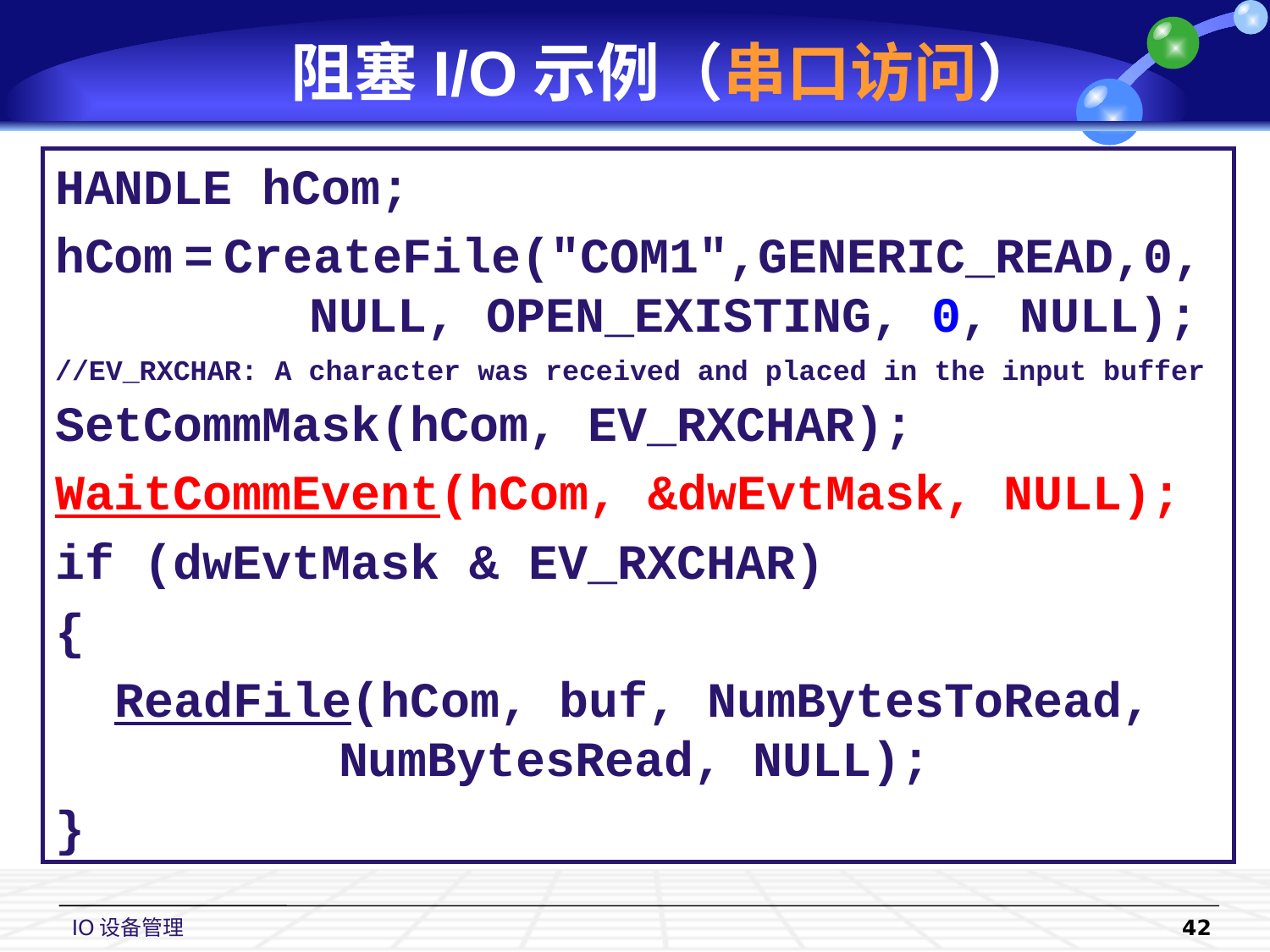

阻塞I/O示例（串口访问）
HANDLE hCom;
hCom = CreateFile("COM1",GENERIC_READ,0,
  		NULL, OPEN_EXISTING, 0, NULL);
//EV_RXCHAR: A character was received and placed in the input buffer
SetCommMask(hCom, EV_RXCHAR);
WaitCommEvent(hCom, &dwEvtMask, NULL);
if (dwEvtMask & EV_RXCHAR)
{
  ReadFile(hCom, buf, NumBytesToRead,
		 NumBytesRead, NULL);
}
IO设备管理
42